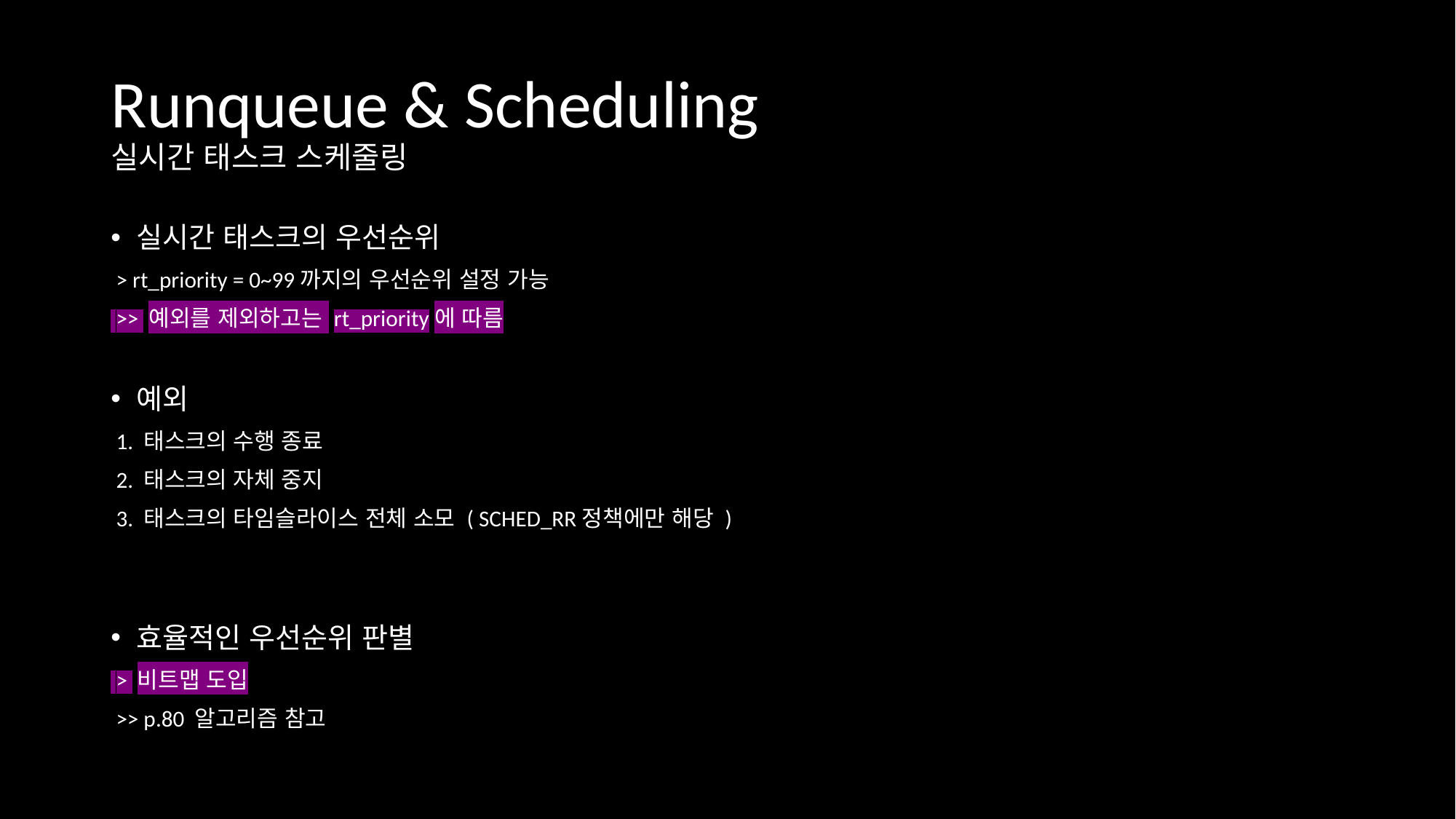

# Runqueue & Scheduling 실시간 태스크 스케줄링
실시간 태스크의 우선순위
 > rt_priority = 0~99까지의 우선순위 설정 가능
 >> 예외를 제외하고는 rt_priority에 따름

예외
 1. 태스크의 수행 종료
 2. 태스크의 자체 중지
 3. 태스크의 타임슬라이스 전체 소모 ( SCHED_RR정책에만 해당 )

효율적인 우선순위 판별
 > 비트맵 도입
 >> p.80 알고리즘 참고